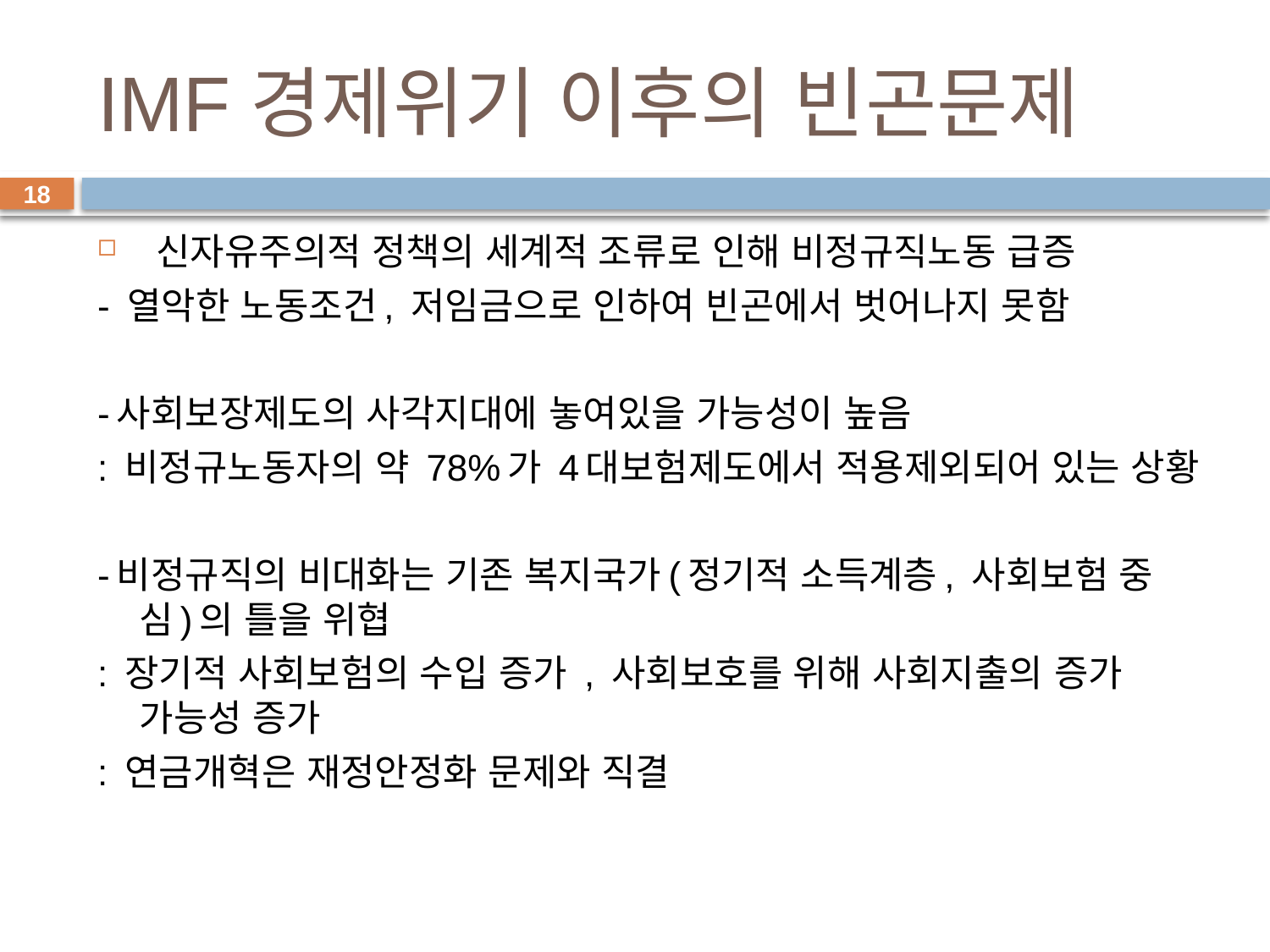

# IMF경제위기 이후의 빈곤문제
18
 신자유주의적 정책의 세계적 조류로 인해 비정규직노동 급증
- 열악한 노동조건, 저임금으로 인하여 빈곤에서 벗어나지 못함

-사회보장제도의 사각지대에 놓여있을 가능성이 높음
: 비정규노동자의 약 78%가 4대보험제도에서 적용제외되어 있는 상황

-비정규직의 비대화는 기존 복지국가(정기적 소득계층, 사회보험 중심)의 틀을 위협
: 장기적 사회보험의 수입 증가 , 사회보호를 위해 사회지출의 증가 가능성 증가
: 연금개혁은 재정안정화 문제와 직결